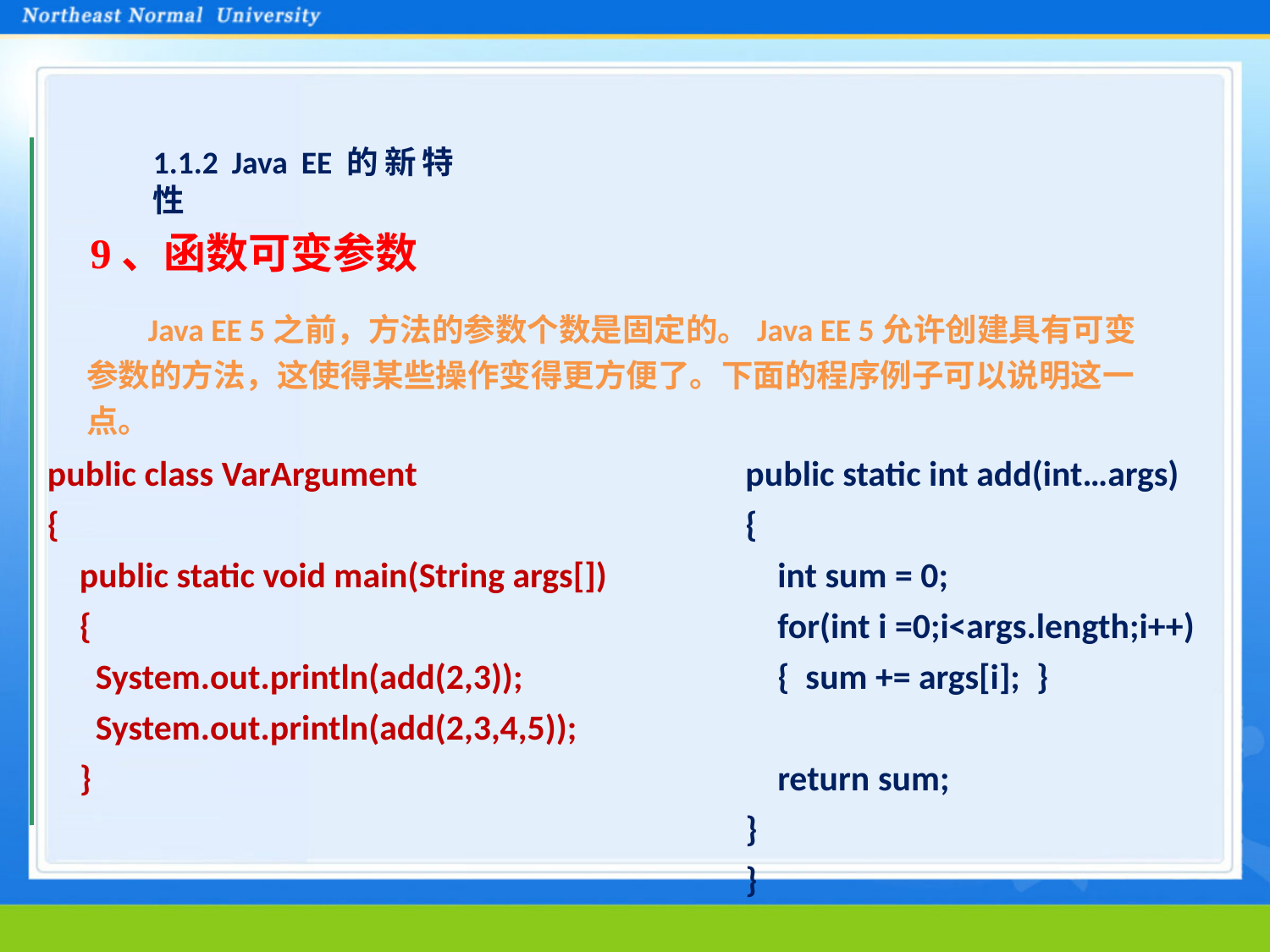

#
1.1.2 Java EE的新特性
9、函数可变参数
Java EE 5之前，方法的参数个数是固定的。Java EE 5允许创建具有可变参数的方法，这使得某些操作变得更方便了。下面的程序例子可以说明这一点。
public class VarArgument
{
    public static void main(String args[])
    {
      System.out.println(add(2,3));
      System.out.println(add(2,3,4,5));
    }
public static int add(int…args)
{
    int sum = 0;
    for(int i =0;i<args.length;i++)
    {  sum += args[i];  }

    return sum;
}
}